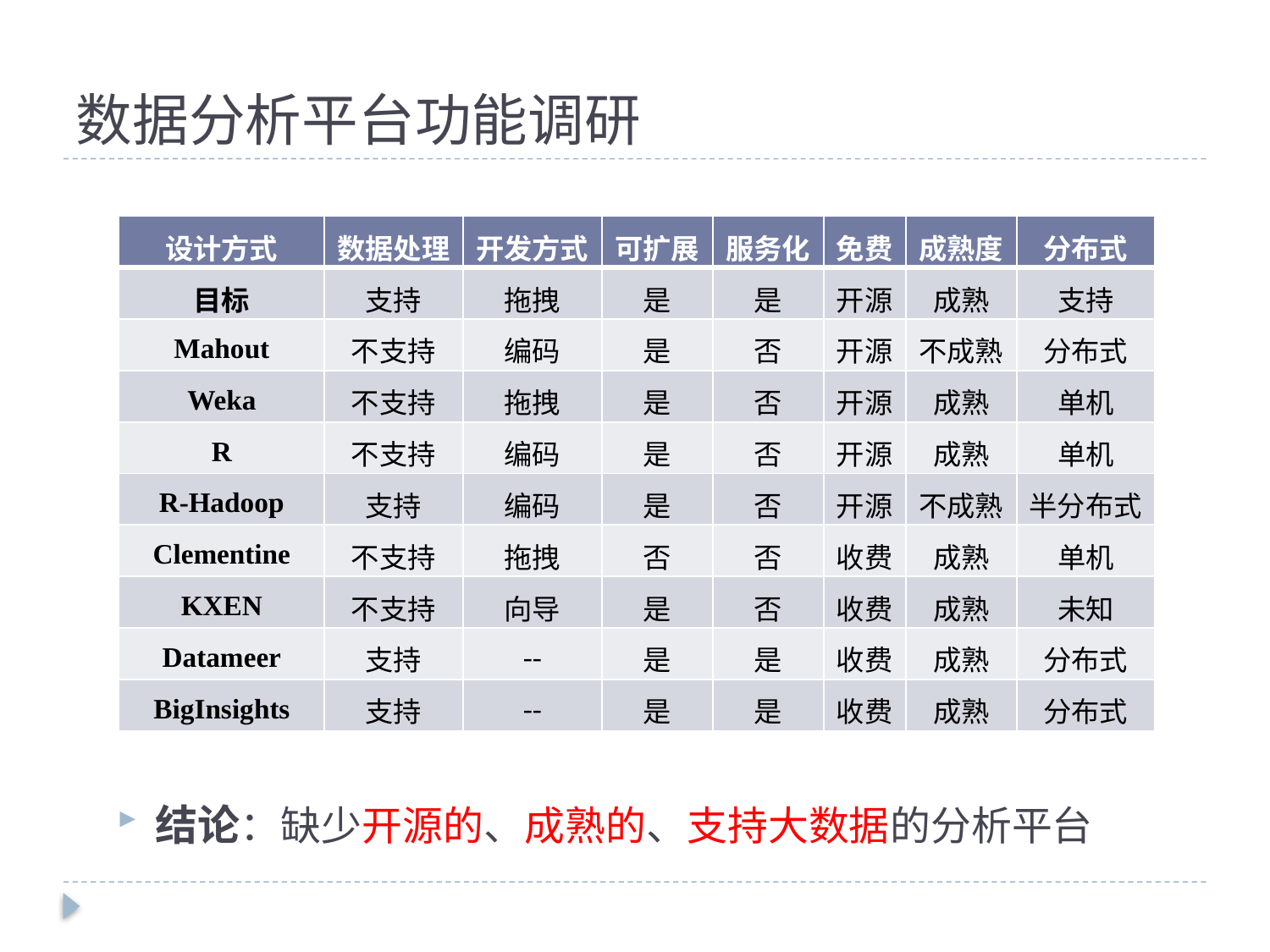

# 数据分析平台功能调研
| 设计方式 | 数据处理 | 开发方式 | 可扩展 | 服务化 | 免费 | 成熟度 | 分布式 |
| --- | --- | --- | --- | --- | --- | --- | --- |
| 目标 | 支持 | 拖拽 | 是 | 是 | 开源 | 成熟 | 支持 |
| Mahout | 不支持 | 编码 | 是 | 否 | 开源 | 不成熟 | 分布式 |
| Weka | 不支持 | 拖拽 | 是 | 否 | 开源 | 成熟 | 单机 |
| R | 不支持 | 编码 | 是 | 否 | 开源 | 成熟 | 单机 |
| R-Hadoop | 支持 | 编码 | 是 | 否 | 开源 | 不成熟 | 半分布式 |
| Clementine | 不支持 | 拖拽 | 否 | 否 | 收费 | 成熟 | 单机 |
| KXEN | 不支持 | 向导 | 是 | 否 | 收费 | 成熟 | 未知 |
| Datameer | 支持 | -- | 是 | 是 | 收费 | 成熟 | 分布式 |
| BigInsights | 支持 | -- | 是 | 是 | 收费 | 成熟 | 分布式 |
结论：缺少开源的、成熟的、支持大数据的分析平台